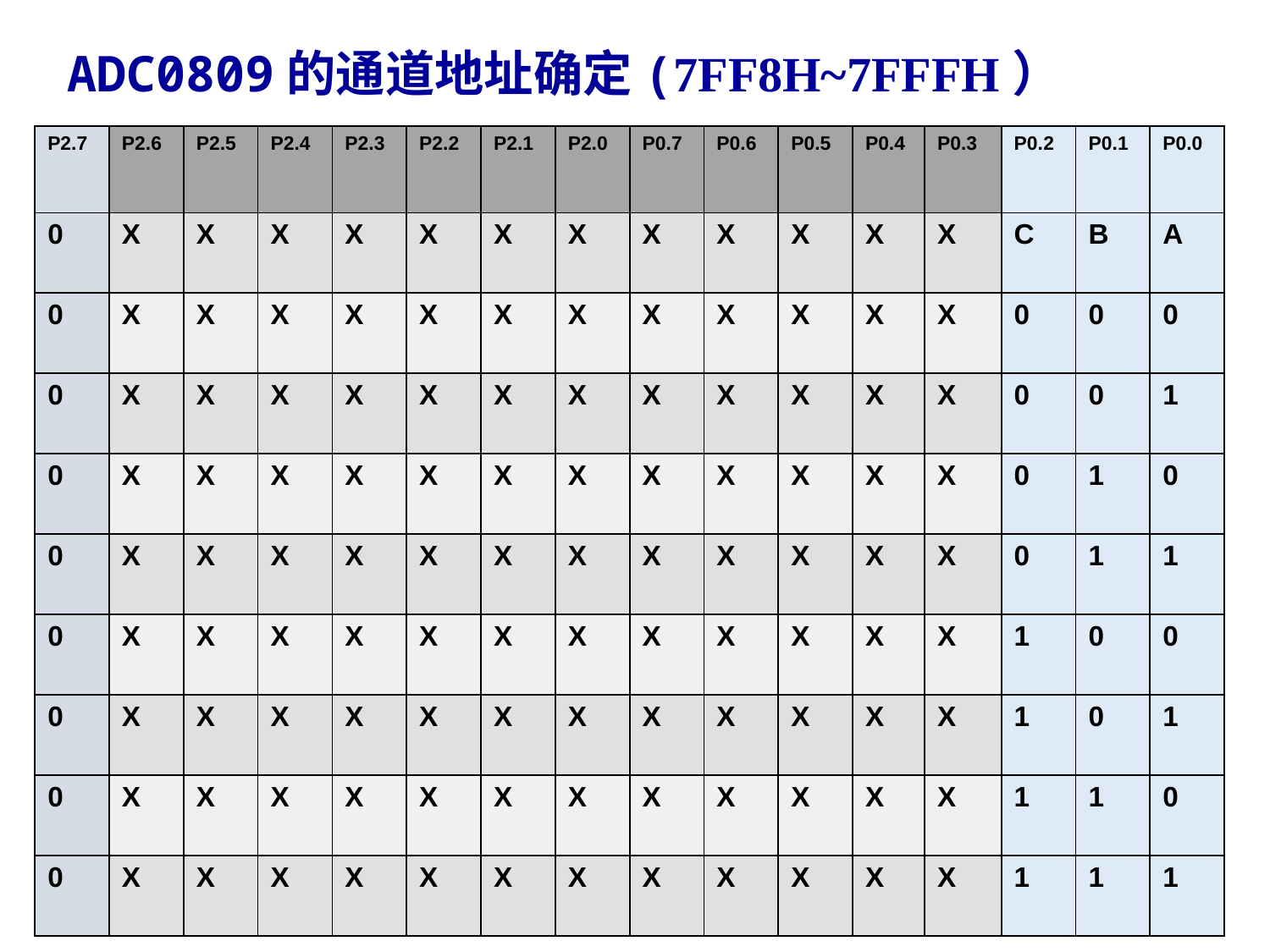

ADC0809的通道地址确定(7FF8H~7FFFH）
| P2.7 | P2.6 | P2.5 | P2.4 | P2.3 | P2.2 | P2.1 | P2.0 | P0.7 | P0.6 | P0.5 | P0.4 | P0.3 | P0.2 | P0.1 | P0.0 |
| --- | --- | --- | --- | --- | --- | --- | --- | --- | --- | --- | --- | --- | --- | --- | --- |
| 0 | X | X | X | X | X | X | X | X | X | X | X | X | C | B | A |
| 0 | X | X | X | X | X | X | X | X | X | X | X | X | 0 | 0 | 0 |
| 0 | X | X | X | X | X | X | X | X | X | X | X | X | 0 | 0 | 1 |
| 0 | X | X | X | X | X | X | X | X | X | X | X | X | 0 | 1 | 0 |
| 0 | X | X | X | X | X | X | X | X | X | X | X | X | 0 | 1 | 1 |
| 0 | X | X | X | X | X | X | X | X | X | X | X | X | 1 | 0 | 0 |
| 0 | X | X | X | X | X | X | X | X | X | X | X | X | 1 | 0 | 1 |
| 0 | X | X | X | X | X | X | X | X | X | X | X | X | 1 | 1 | 0 |
| 0 | X | X | X | X | X | X | X | X | X | X | X | X | 1 | 1 | 1 |